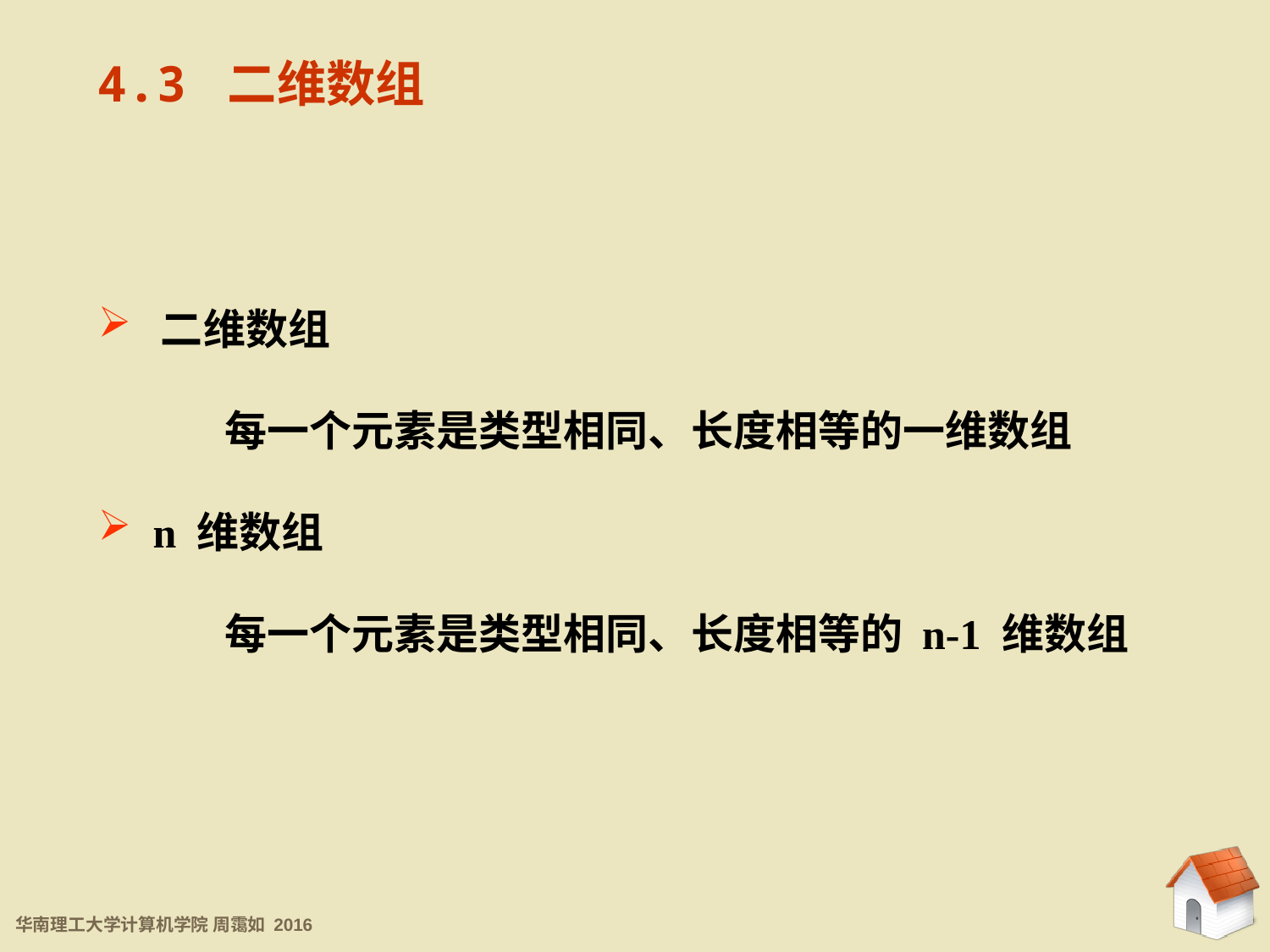

4.3 二维数组
  二维数组
	每一个元素是类型相同、长度相等的一维数组
  n 维数组
	每一个元素是类型相同、长度相等的 n-1 维数组